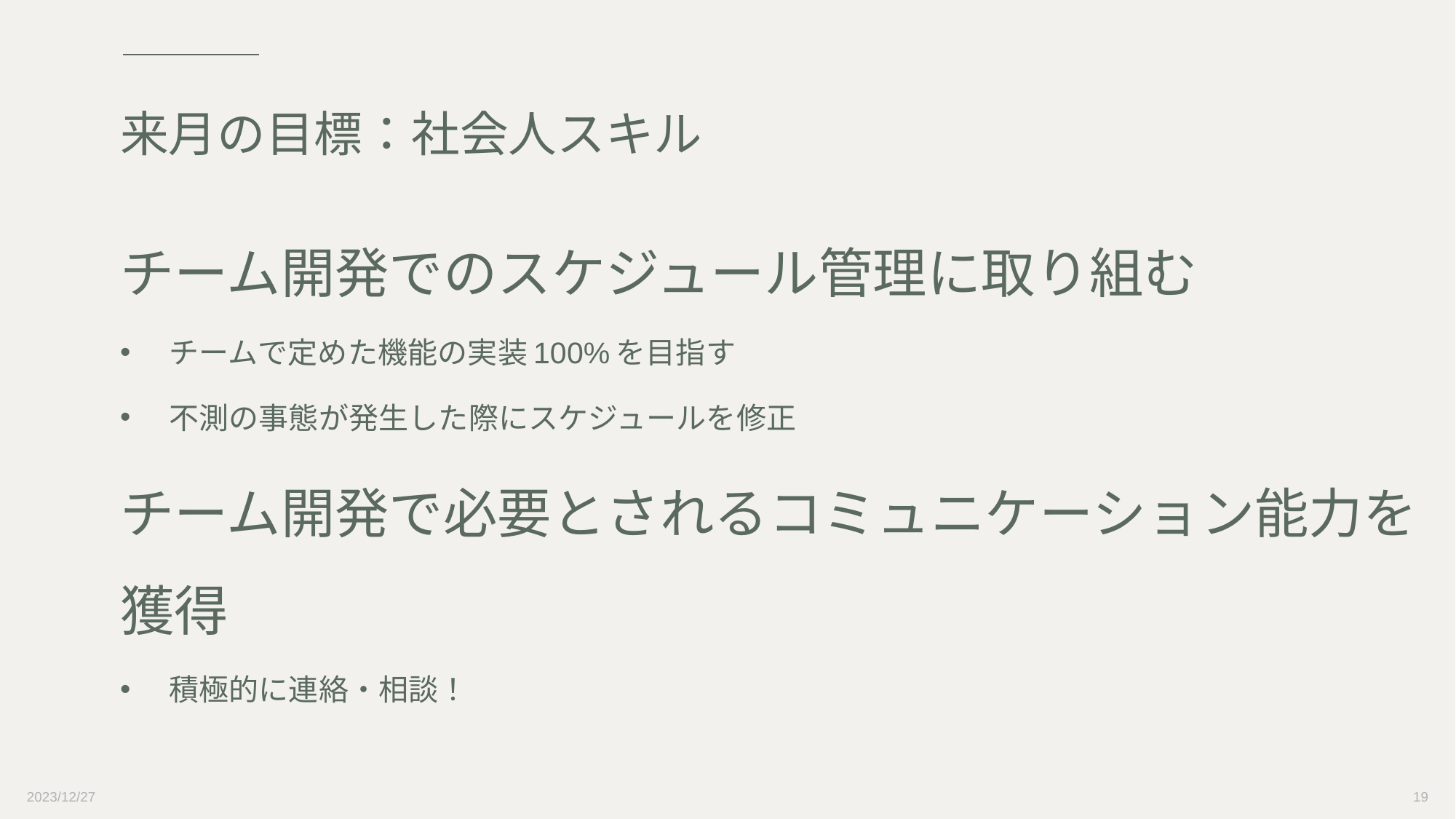

# 来月の目標：社会人スキル
チーム開発でのスケジュール管理に取り組む
チームで定めた機能の実装100%を目指す
不測の事態が発生した際にスケジュールを修正
チーム開発で必要とされるコミュニケーション能力を獲得
積極的に連絡・相談！

2023/12/27
19